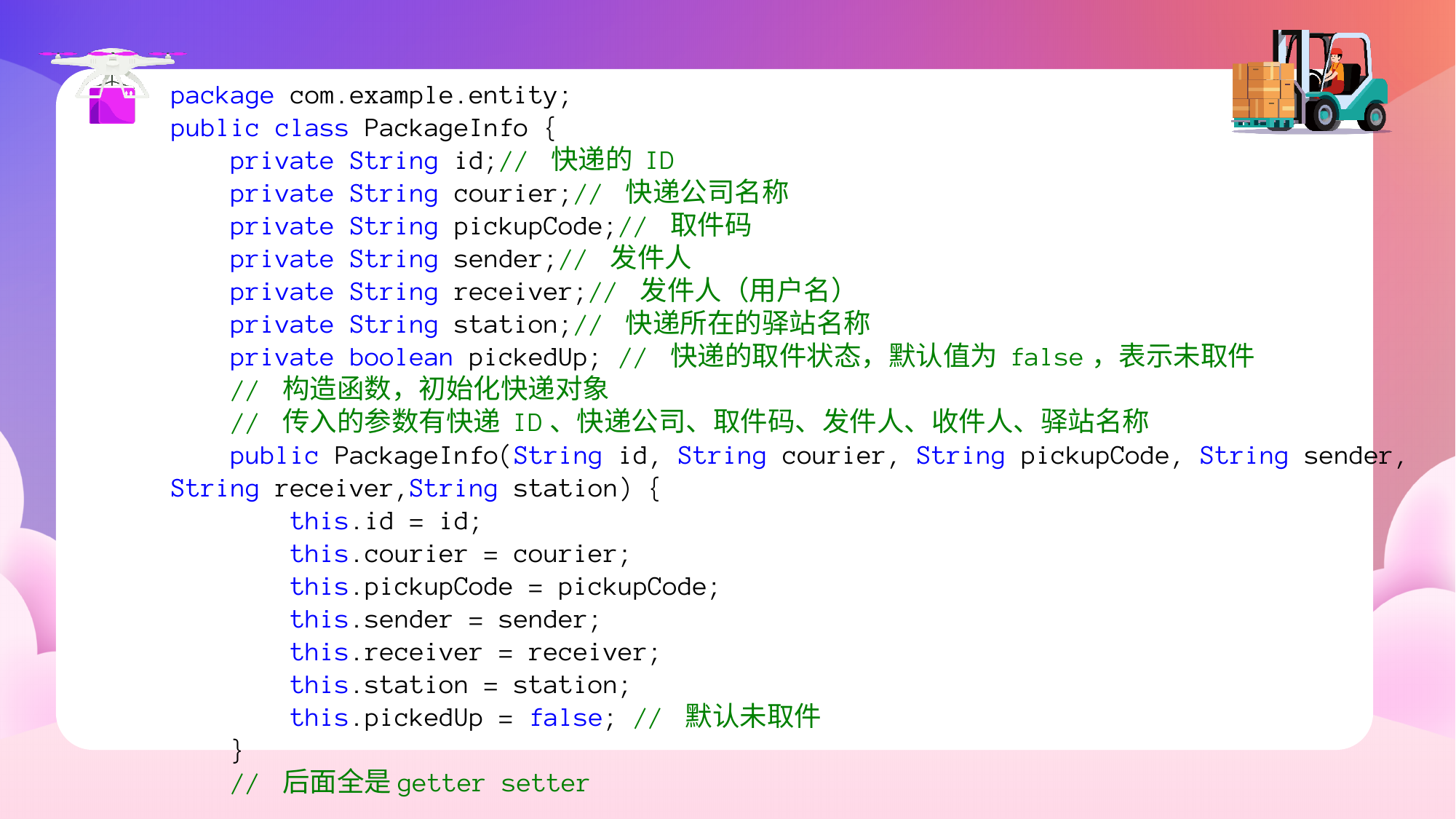

package com.example.entity;
public class PackageInfo {
    private String id;// 快递的 ID
    private String courier;// 快递公司名称
    private String pickupCode;// 取件码
    private String sender;// 发件人
    private String receiver;// 发件人（用户名）
    private String station;// 快递所在的驿站名称
    private boolean pickedUp; // 快递的取件状态，默认值为 false，表示未取件
    // 构造函数，初始化快递对象
    // 传入的参数有快递 ID、快递公司、取件码、发件人、收件人、驿站名称
    public PackageInfo(String id, String courier, String pickupCode, String sender, String receiver,String station) {
        this.id = id;
        this.courier = courier;
        this.pickupCode = pickupCode;
        this.sender = sender;
        this.receiver = receiver;
        this.station = station;
        this.pickedUp = false; // 默认未取件
    }
    // 后面全是getter setter